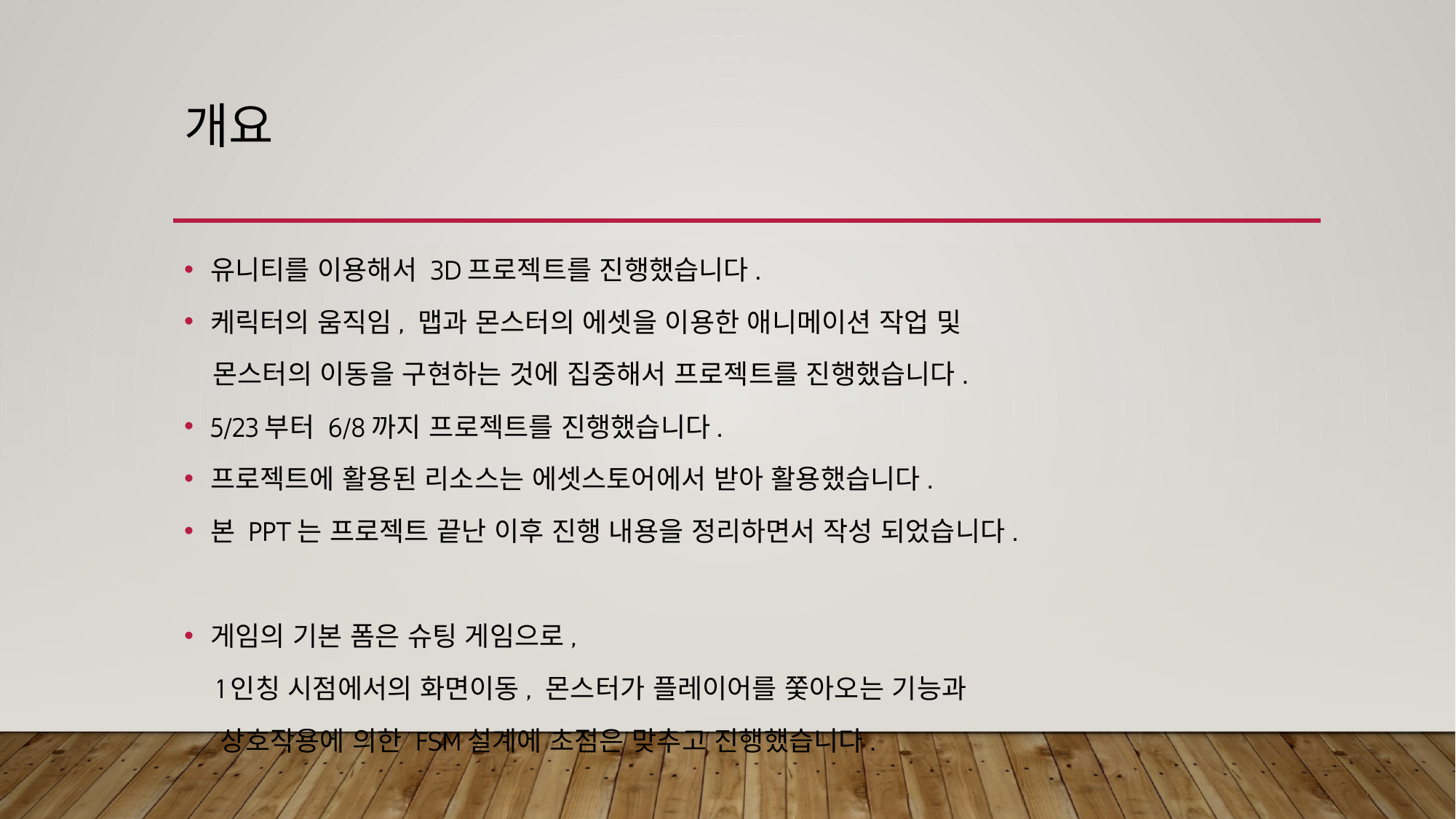

# 개요
유니티를 이용해서 3D프로젝트를 진행했습니다.
케릭터의 움직임, 맵과 몬스터의 에셋을 이용한 애니메이션 작업 및
   몬스터의 이동을 구현하는 것에 집중해서 프로젝트를 진행했습니다.
5/23부터 6/8까지 프로젝트를 진행했습니다.
프로젝트에 활용된 리소스는 에셋스토어에서 받아 활용했습니다.
본 PPT는 프로젝트 끝난 이후 진행 내용을 정리하면서 작성 되었습니다.

게임의 기본 폼은 슈팅 게임으로,
    1인칭 시점에서의 화면이동, 몬스터가 플레이어를 쫓아오는 기능과
    상호작용에 의한 FSM설계에 초점은 맞추고 진행했습니다.